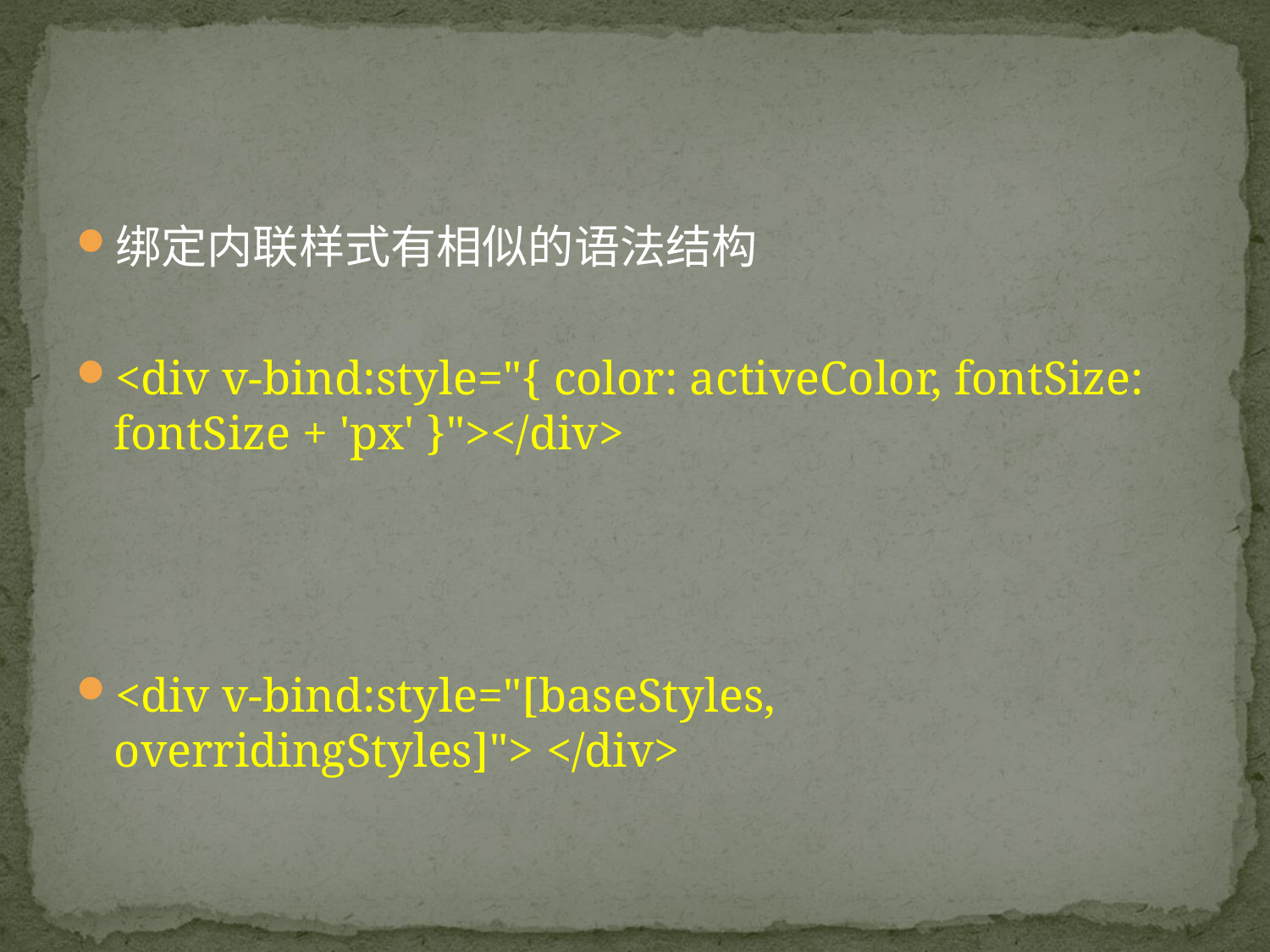

#
绑定内联样式有相似的语法结构

<div v-bind:style="{ color: activeColor, fontSize: fontSize + 'px' }"></div>

<div v-bind:style="[baseStyles, overridingStyles]"> </div>